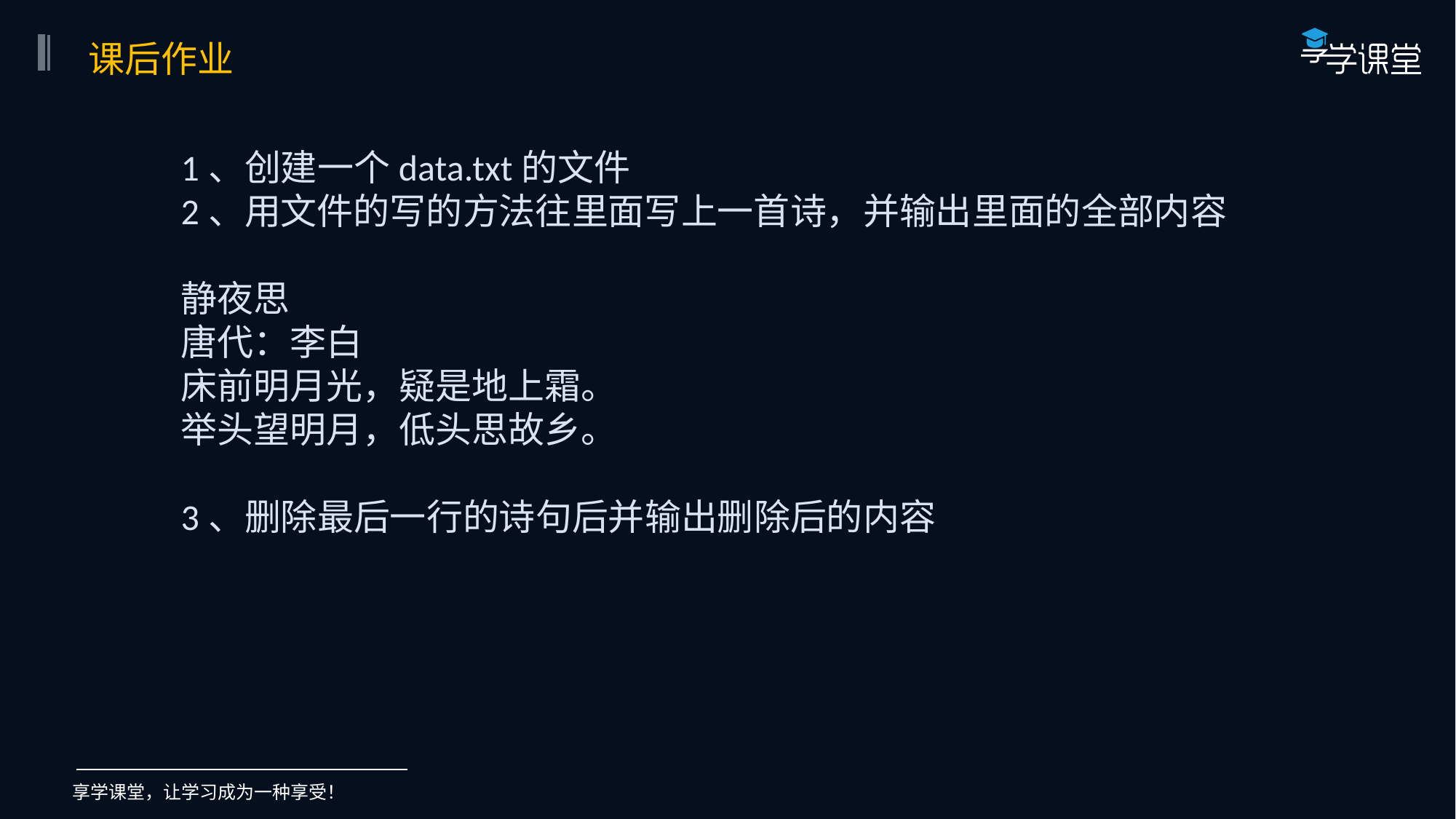

课后作业
1、创建一个data.txt的文件
2、用文件的写的方法往里面写上一首诗，并输出里面的全部内容

静夜思
唐代：李白
床前明月光，疑是地上霜。
举头望明月，低头思故乡。

3、删除最后一行的诗句后并输出删除后的内容